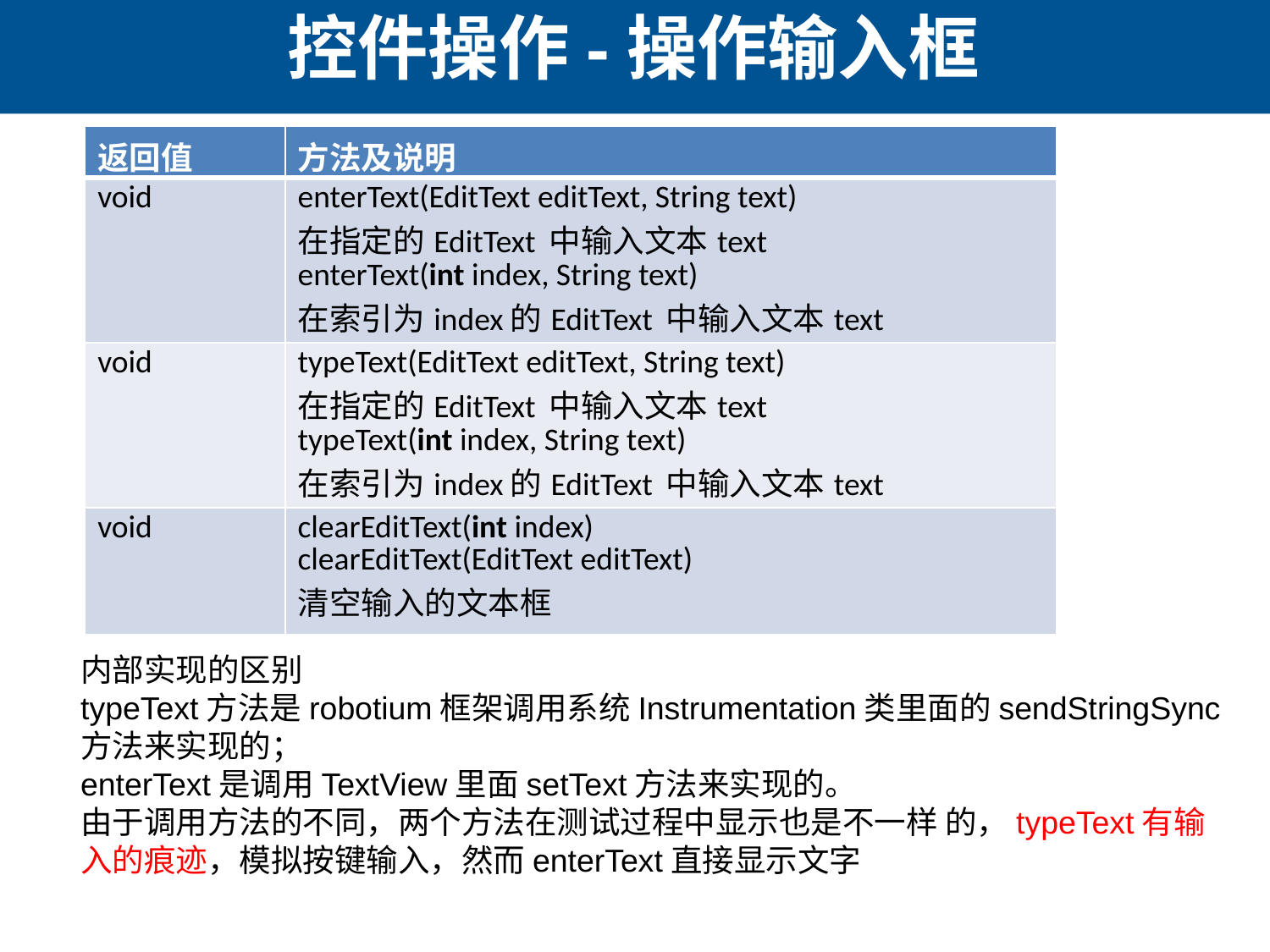

# 控件操作-操作输入框
| 返回值 | 方法及说明 |
| --- | --- |
| void | enterText(EditText editText, String text) 在指定的EditText 中输入文本text enterText(int index, String text) 在索引为index的EditText 中输入文本text |
| void | typeText(EditText editText, String text) 在指定的EditText 中输入文本text typeText(int index, String text) 在索引为index的EditText 中输入文本text |
| void | clearEditText(int index) clearEditText(EditText editText) 清空输入的文本框 |

内部实现的区别
typeText方法是robotium框架调用系统Instrumentation类里面的sendStringSync方法来实现的；
enterText是调用TextView里面setText方法来实现的。
由于调用方法的不同，两个方法在测试过程中显示也是不一样 的，typeText有输入的痕迹，模拟按键输入，然而enterText直接显示文字